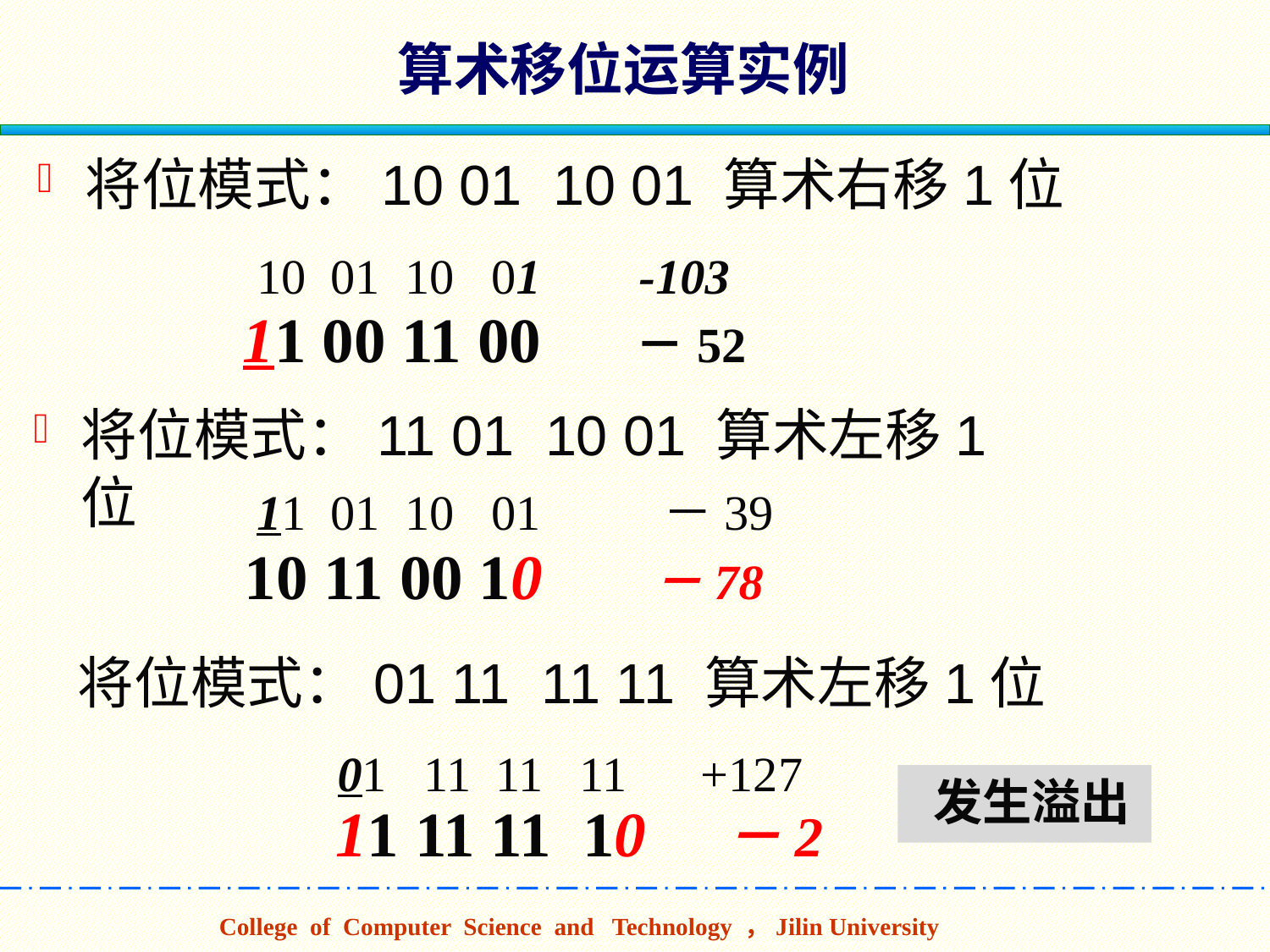

算术移位运算实例
将位模式：10 01  10 01 算术右移1位
10  01  10   01        -103
11 00 11 00     －52
将位模式：11 01  10 01 算术左移1位
11  01  10   01         －39
10 11 00 10      －78
将位模式：01 11  11 11 算术左移1位
01   11  11   11      +127
 发生溢出
11 11 11  10    －2